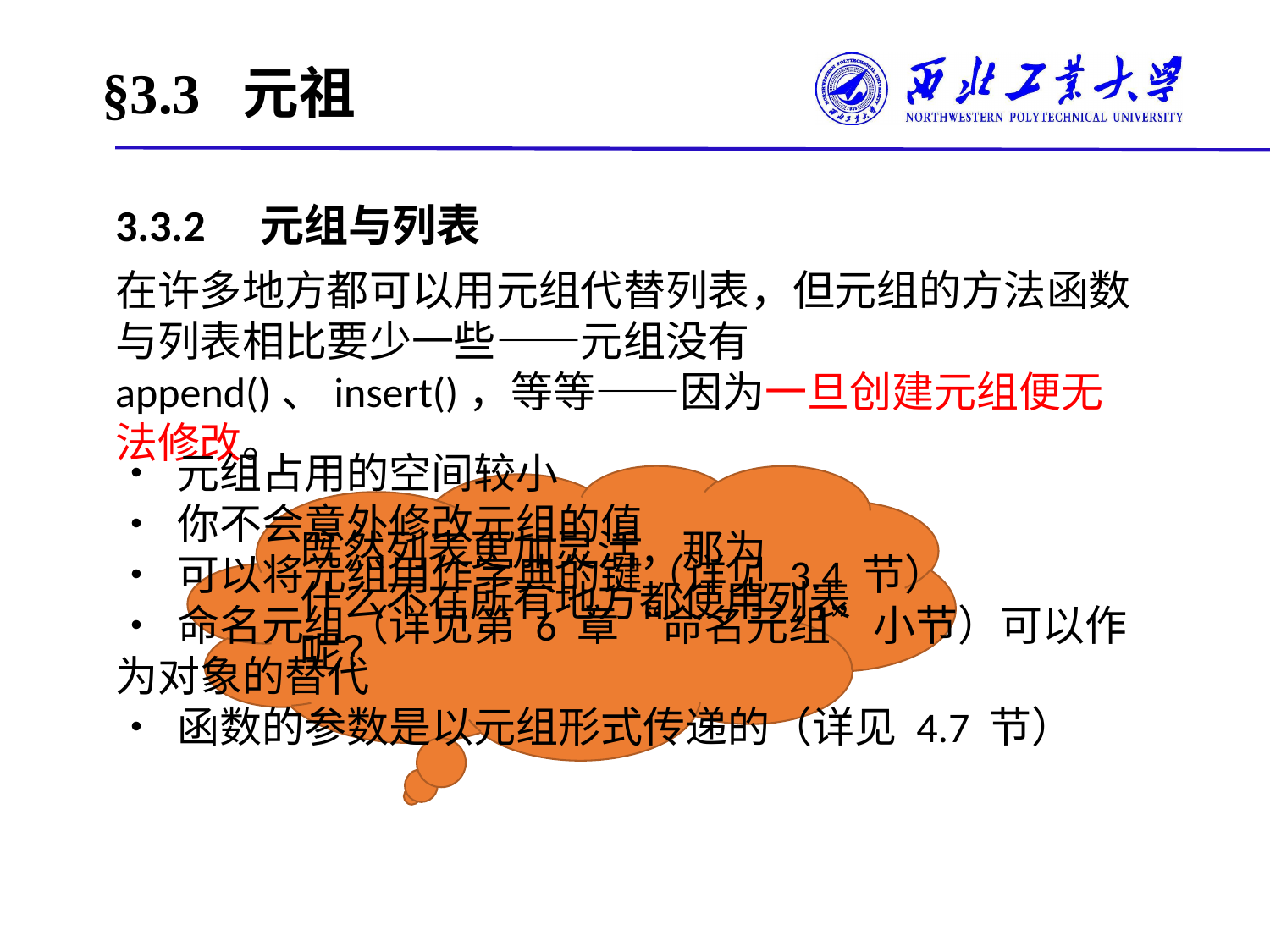

# §3.3  元祖
3.3.2　元组与列表

在许多地方都可以用元组代替列表，但元组的方法函数与列表相比要少一些——元组没有append()、insert()，等等——因为一旦创建元组便无法修改。
• 元组占用的空间较小
• 你不会意外修改元组的值
• 可以将元组用作字典的键（详见 3.4 节）
• 命名元组（详见第 6 章“命名元组”小节）可以作为对象的替代
• 函数的参数是以元组形式传递的（详见 4.7 节）

既然列表更加灵活，那为
什么不在所有地方都使用列表呢？